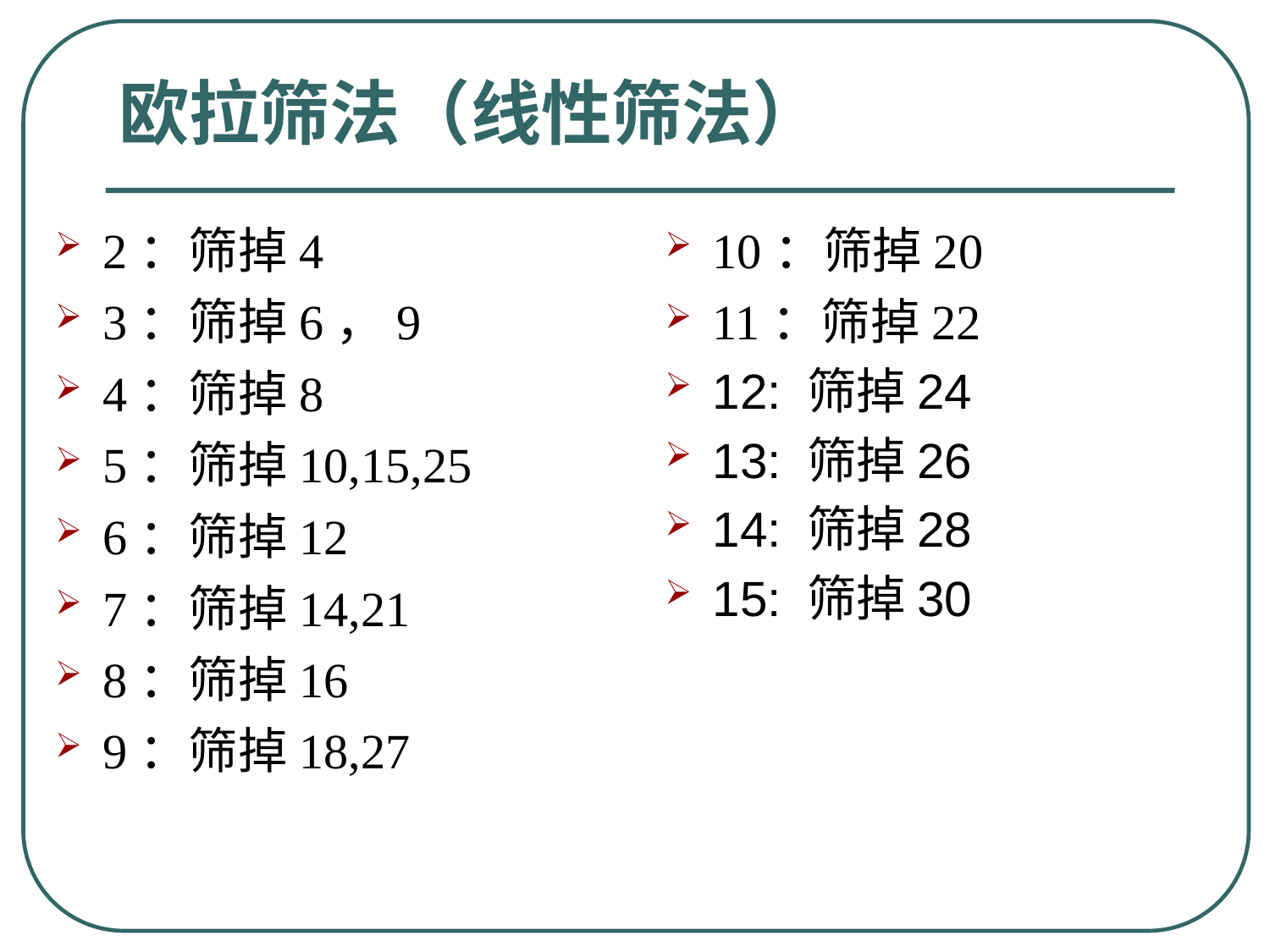

# 欧拉筛法（线性筛法）
2：筛掉4
3：筛掉6，9
4：筛掉8
5：筛掉10,15,25
6：筛掉12
7：筛掉14,21
8：筛掉16
9：筛掉18,27
10：筛掉20
11：筛掉22
12: 筛掉24
13: 筛掉26
14: 筛掉28
15: 筛掉30